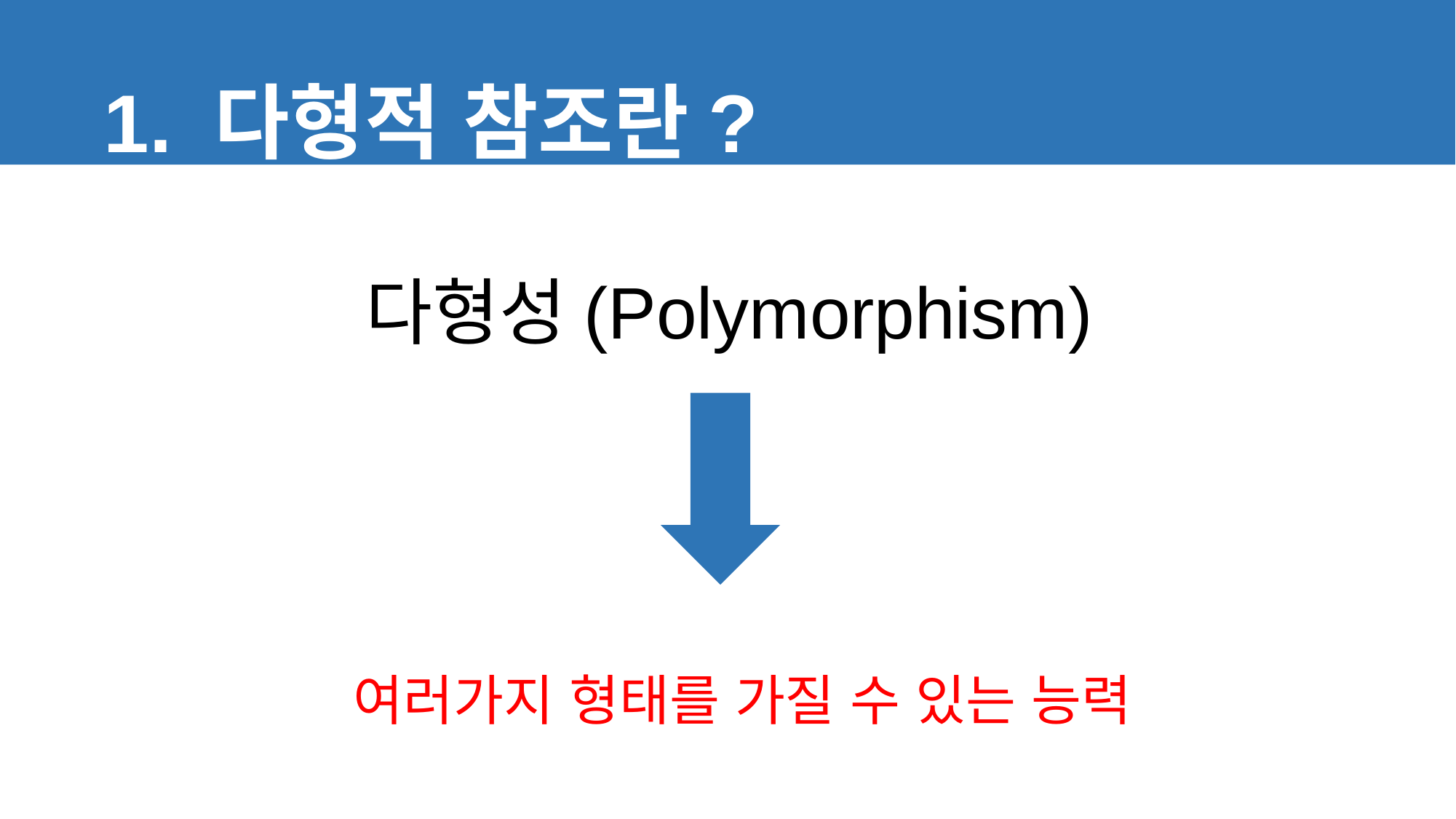

1. 다형적 참조란?
다형성(Polymorphism)

여러가지 형태를 가질 수 있는 능력